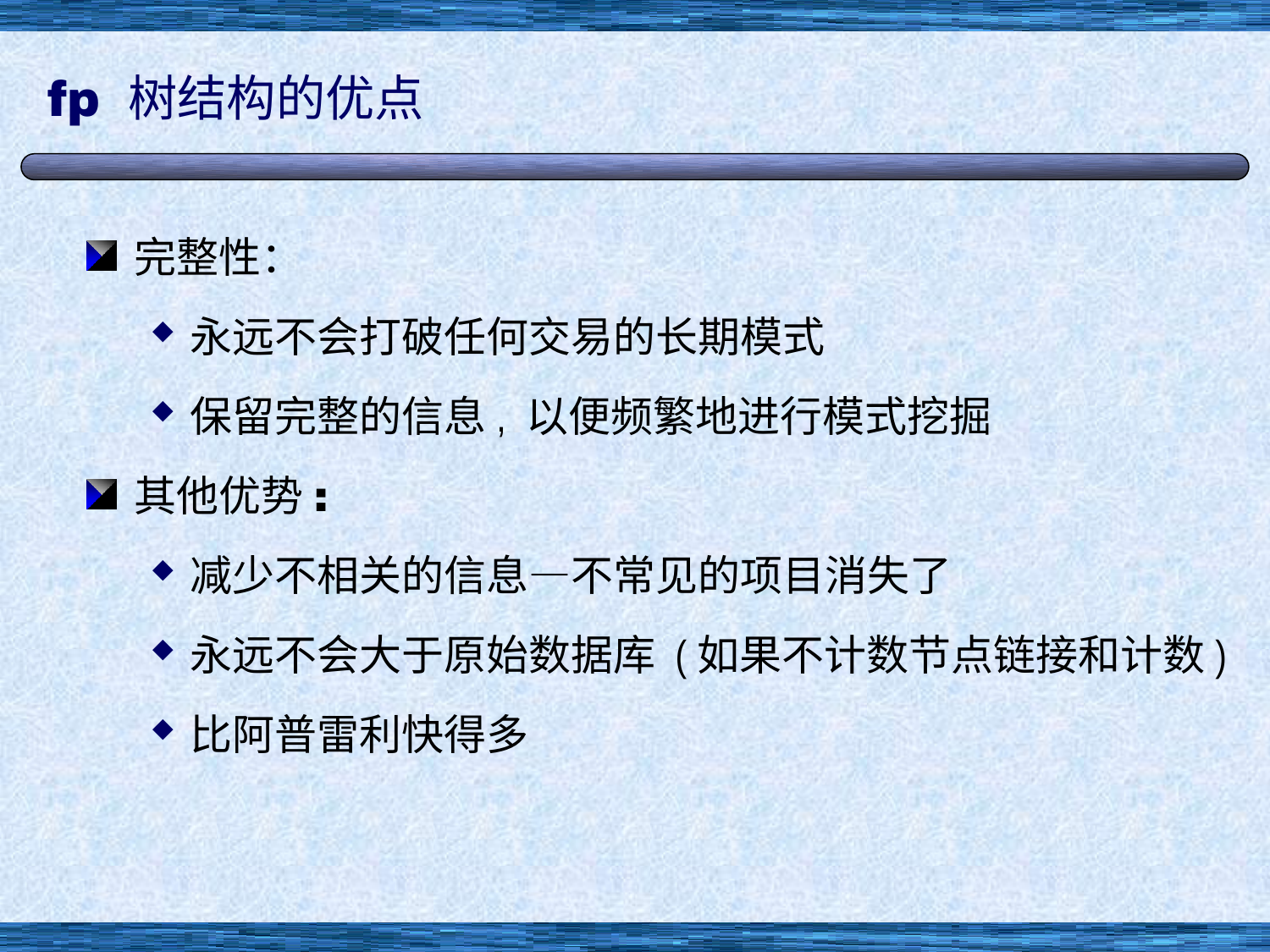

# fp 树结构的优点
完整性：
永远不会打破任何交易的长期模式
保留完整的信息, 以便频繁地进行模式挖掘
其他优势:
减少不相关的信息—不常见的项目消失了
永远不会大于原始数据库 (如果不计数节点链接和计数)
比阿普雷利快得多